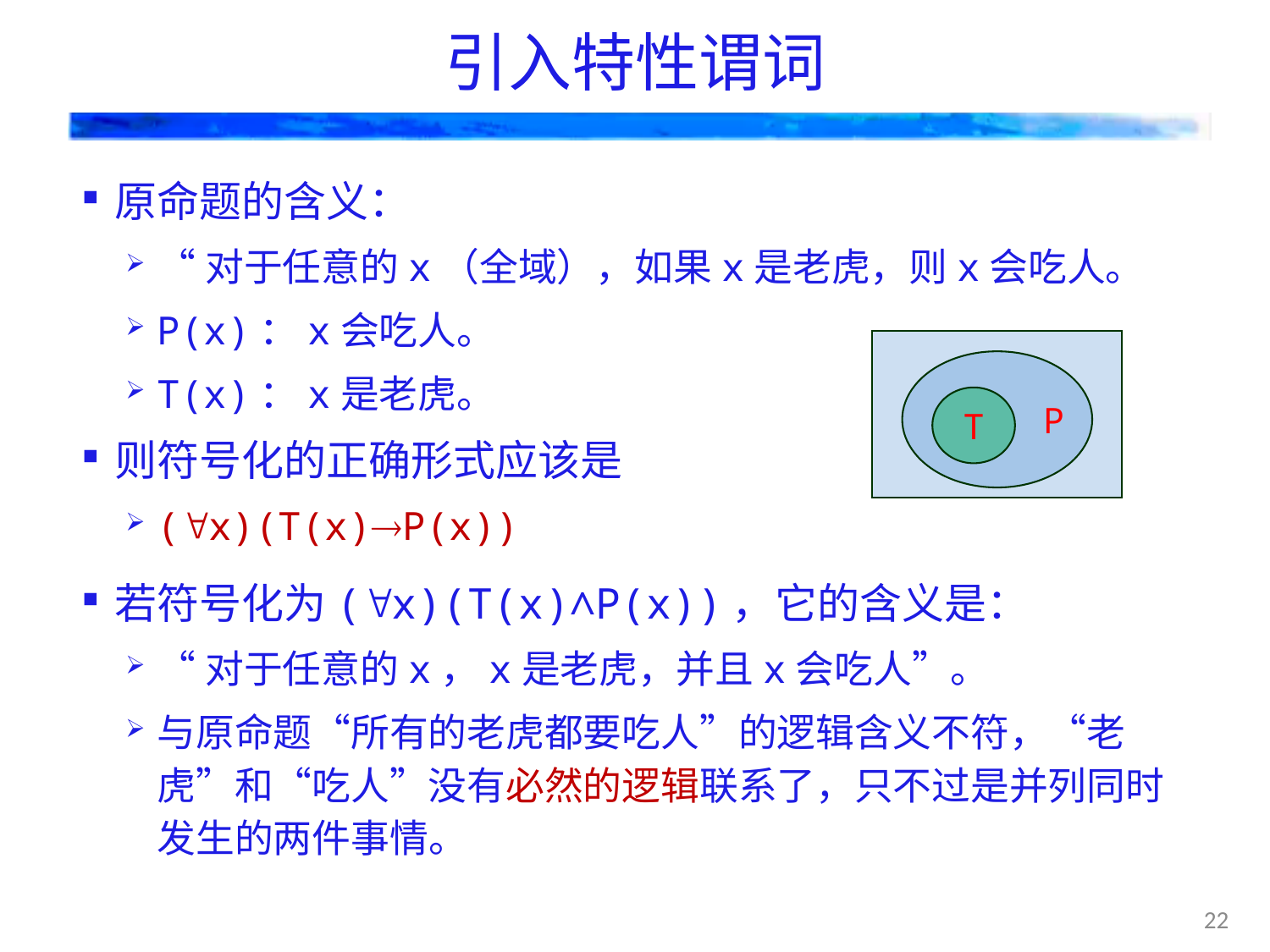

# 引入特性谓词
原命题的含义：
“对于任意的x（全域），如果x是老虎，则x会吃人。
P(x)：x会吃人。
T(x)：x是老虎。
则符号化的正确形式应该是
(∀x)(T(x)→P(x))
若符号化为(∀x)(T(x)∧P(x))，它的含义是：
“对于任意的x，x是老虎，并且x会吃人”。
与原命题“所有的老虎都要吃人”的逻辑含义不符，“老虎”和“吃人”没有必然的逻辑联系了，只不过是并列同时发生的两件事情。

P
T
22